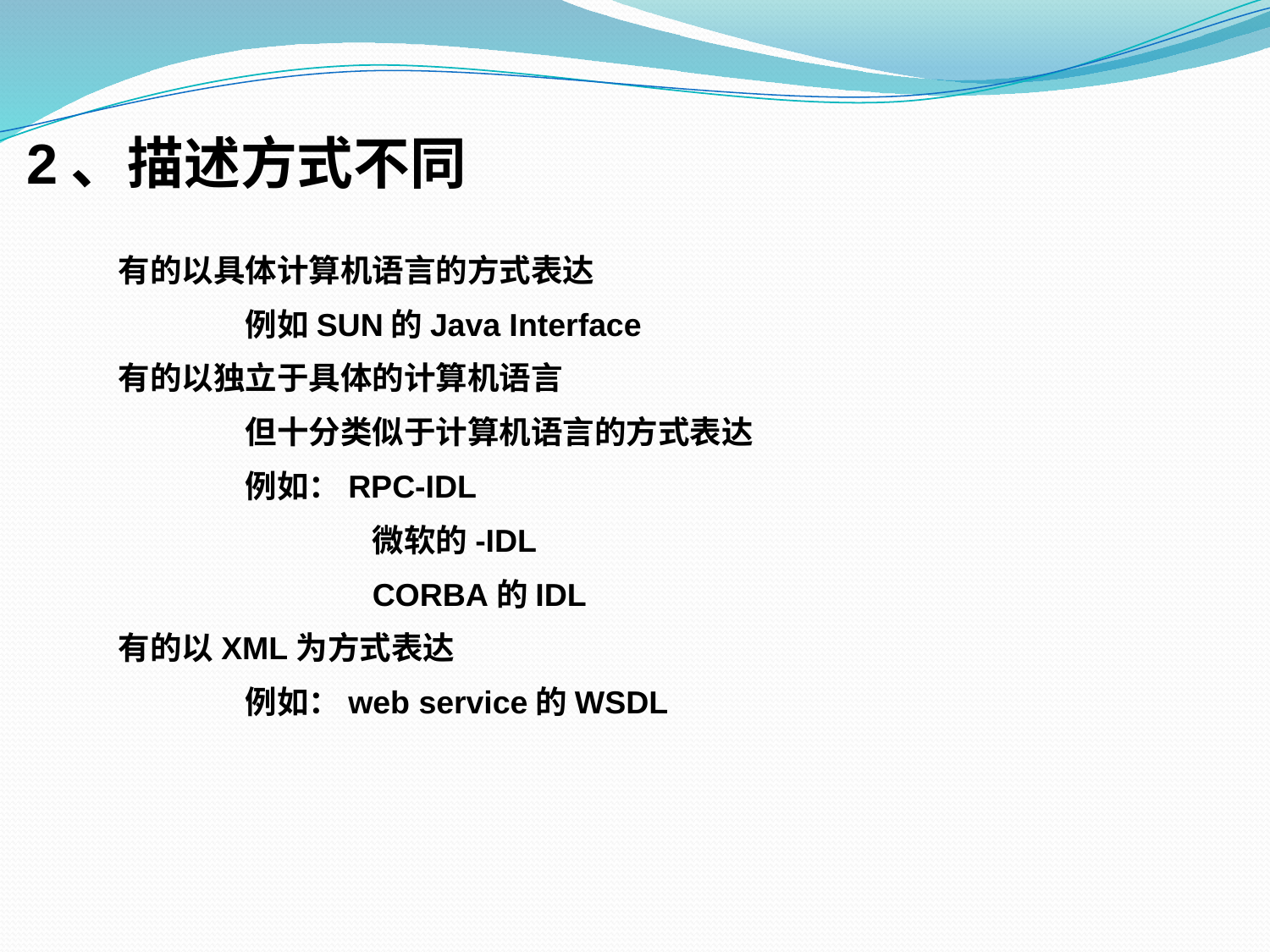

2、描述方式不同
有的以具体计算机语言的方式表达
	例如SUN的Java Interface
有的以独立于具体的计算机语言
	但十分类似于计算机语言的方式表达
	例如：RPC-IDL
		微软的-IDL
		CORBA的IDL
有的以XML为方式表达
	例如：web service的WSDL